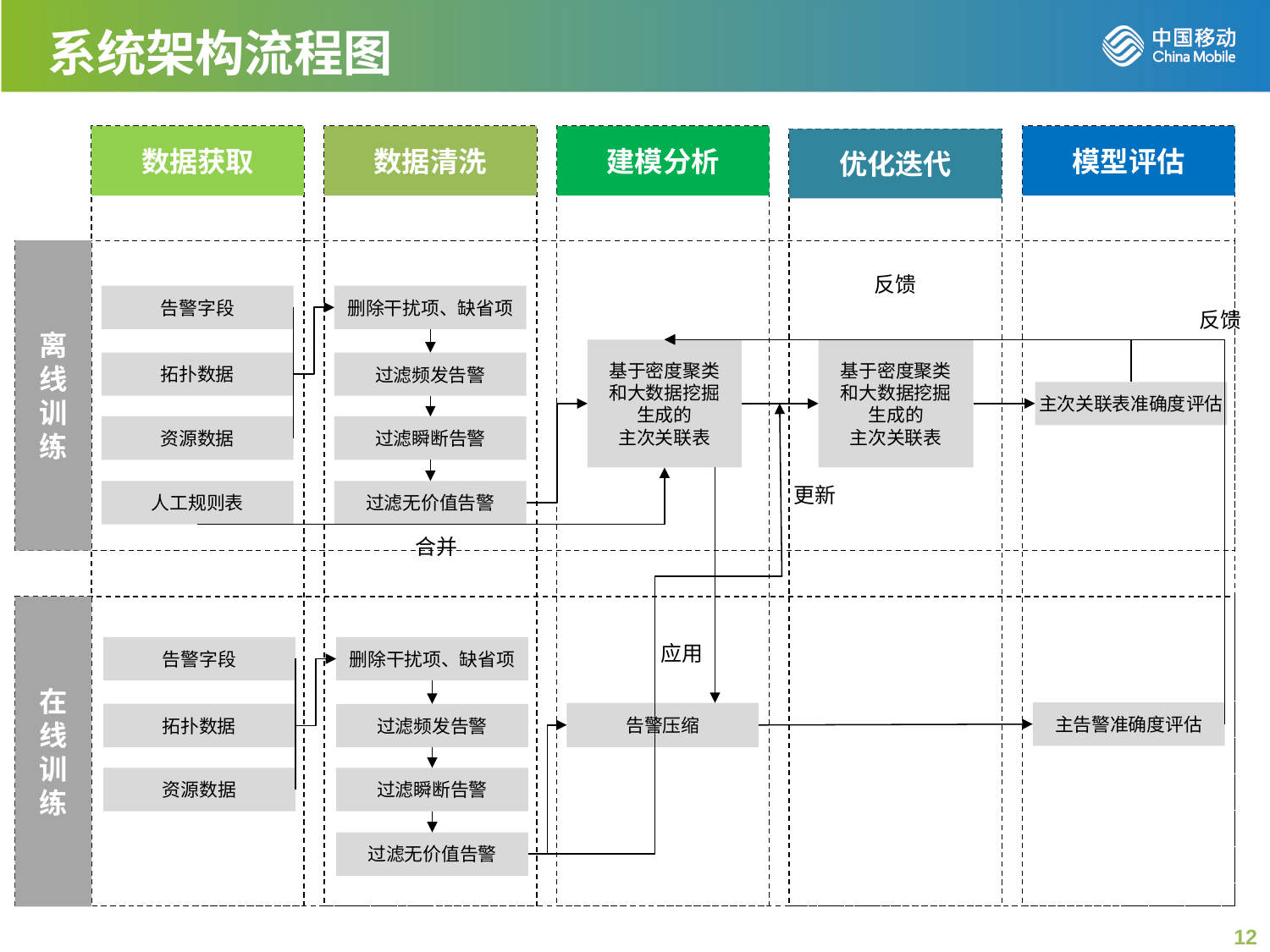

系统架构流程图

数据获取

数据清洗

建模分析

模型评估

优化迭代
离线
训
练

反馈
删除干扰项、缺省项
告警字段
反馈
基于密度聚类
和大数据挖掘
生成的
主次关联表
基于密度聚类
和大数据挖掘
生成的
主次关联表
拓扑数据
过滤频发告警
主次关联表准确度评估
资源数据
过滤瞬断告警
更新
人工规则表
过滤无价值告警
合并
在线
训
练

应用
删除干扰项、缺省项
告警字段
主告警准确度评估
告警压缩
拓扑数据
过滤频发告警
资源数据
过滤瞬断告警
过滤无价值告警